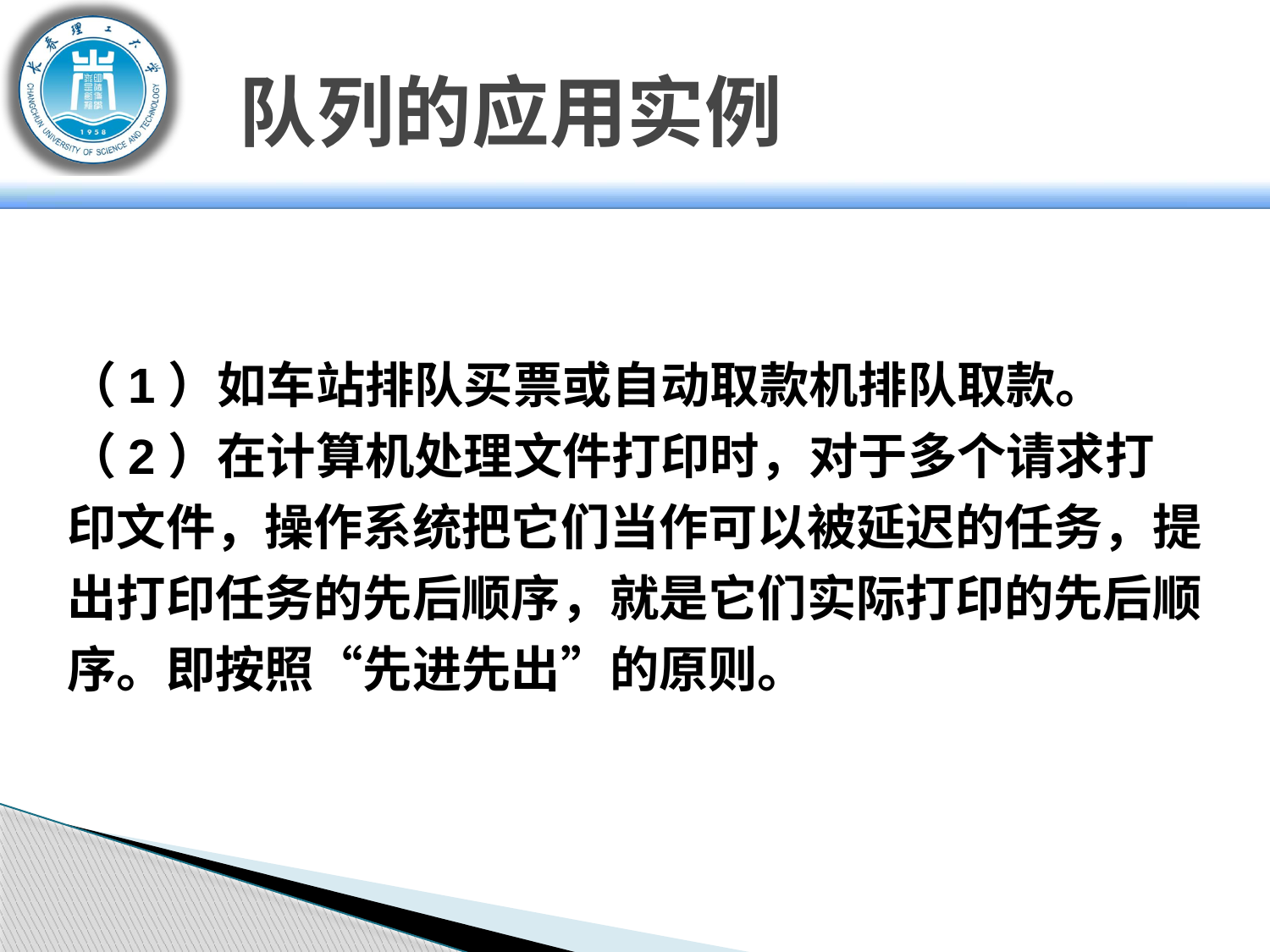

# 队列的应用实例
（1）如车站排队买票或自动取款机排队取款。
（2）在计算机处理文件打印时，对于多个请求打印文件，操作系统把它们当作可以被延迟的任务，提出打印任务的先后顺序，就是它们实际打印的先后顺序。即按照“先进先出”的原则。